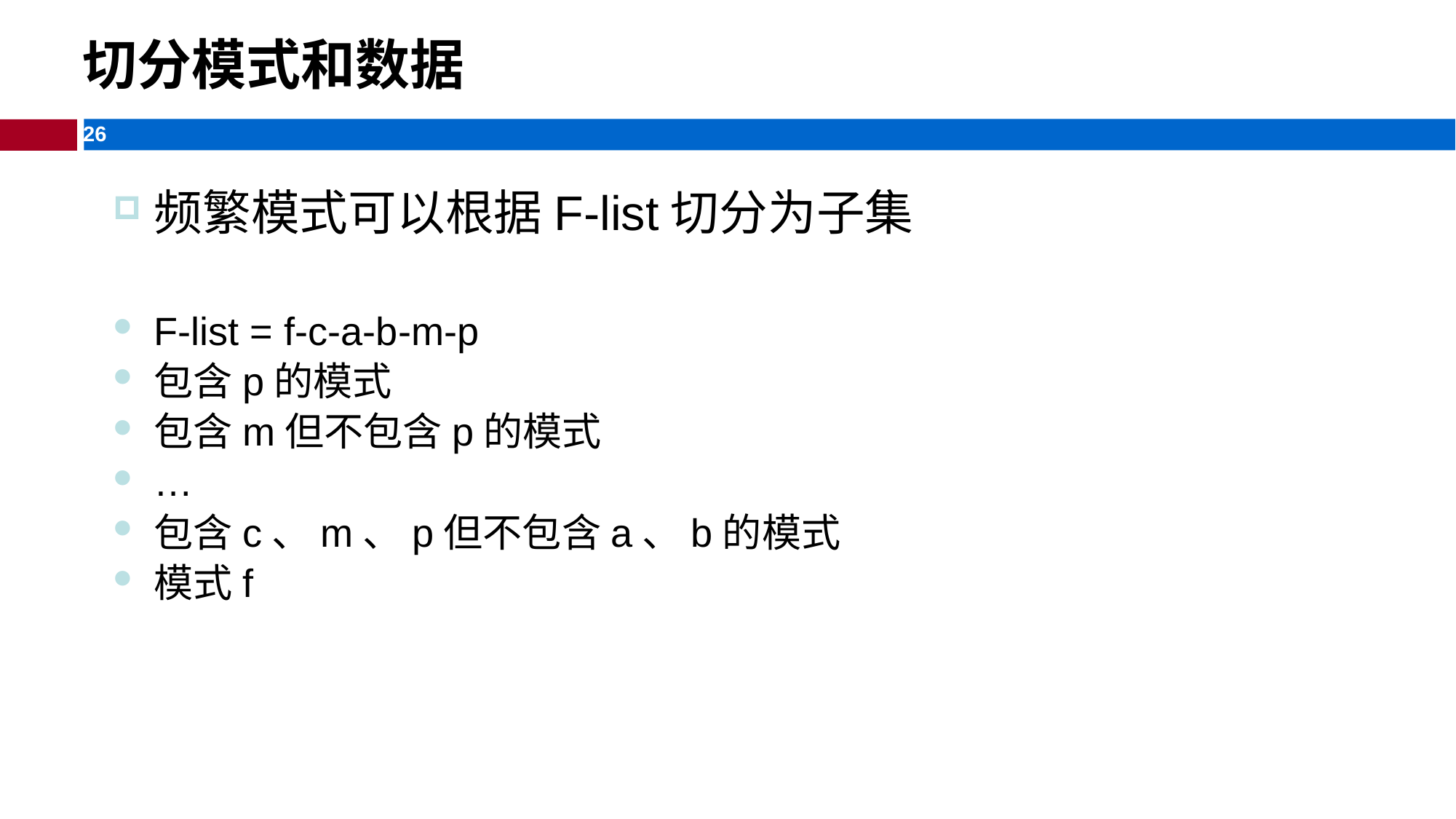

切分模式和数据
频繁模式可以根据F-list切分为子集

F-list = f-c-a-b-m-p
包含p的模式
包含m但不包含p的模式
…
包含c、m、p但不包含a、b的模式
模式f